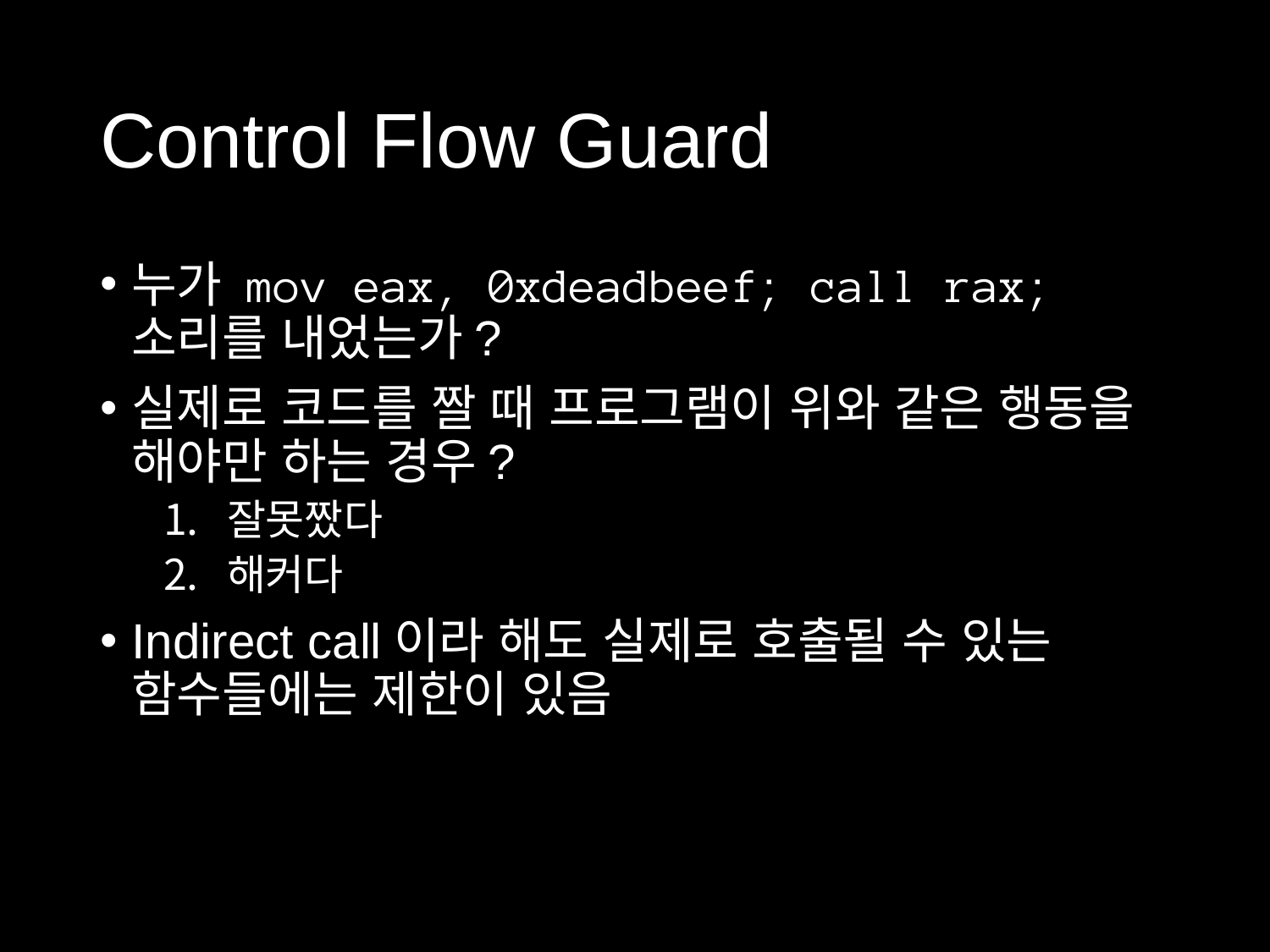

# Control Flow Guard
누가 mov eax, 0xdeadbeef; call rax;
소리를 내었는가?
실제로 코드를 짤 때 프로그램이 위와 같은 행동을 해야만 하는 경우?
잘못짰다
해커다
Indirect call이라 해도 실제로 호출될 수 있는 함수들에는 제한이 있음